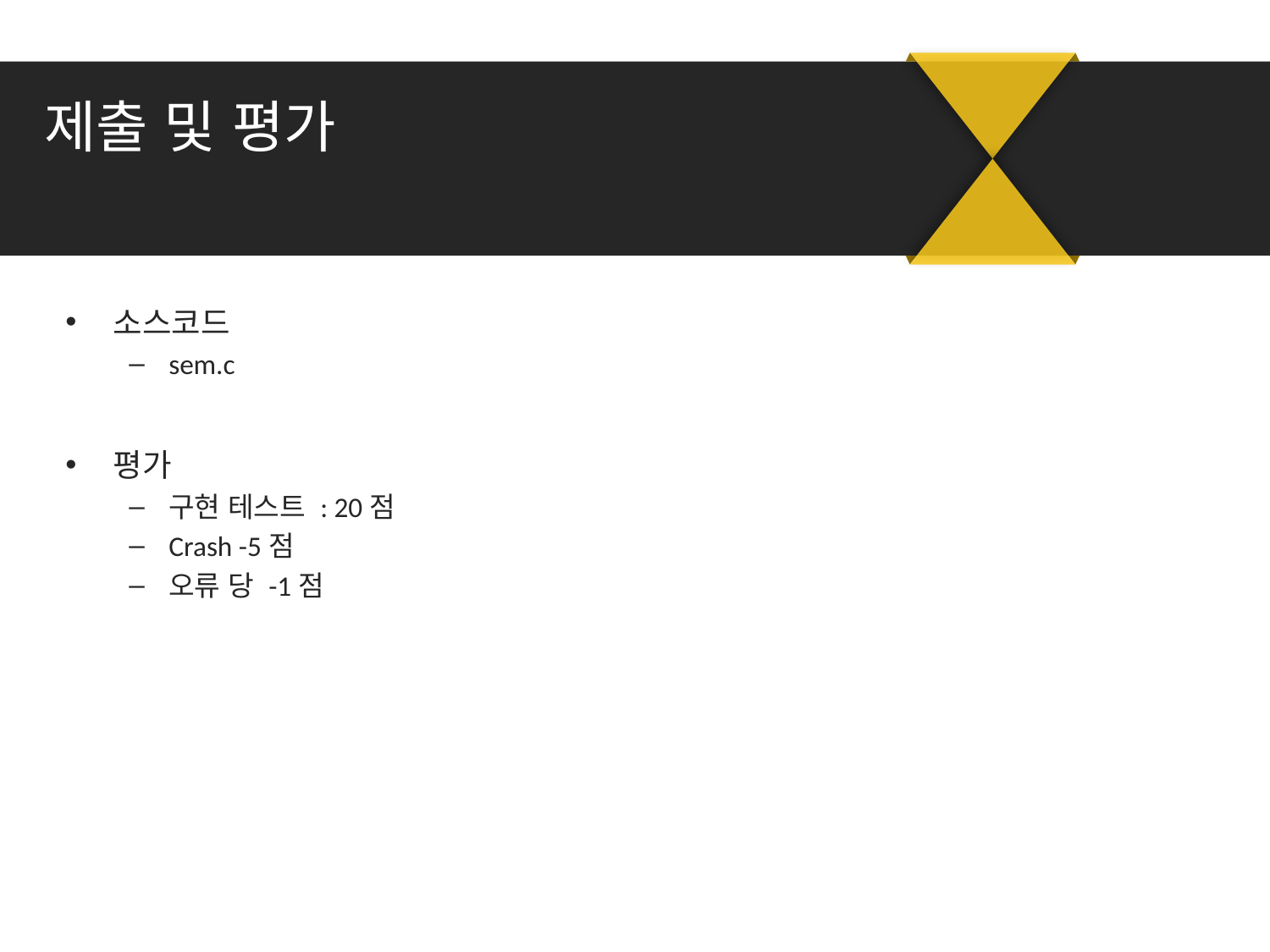

# 제출 및 평가

소스코드
sem.c

평가
구현 테스트 : 20점
Crash -5점
오류 당 -1점